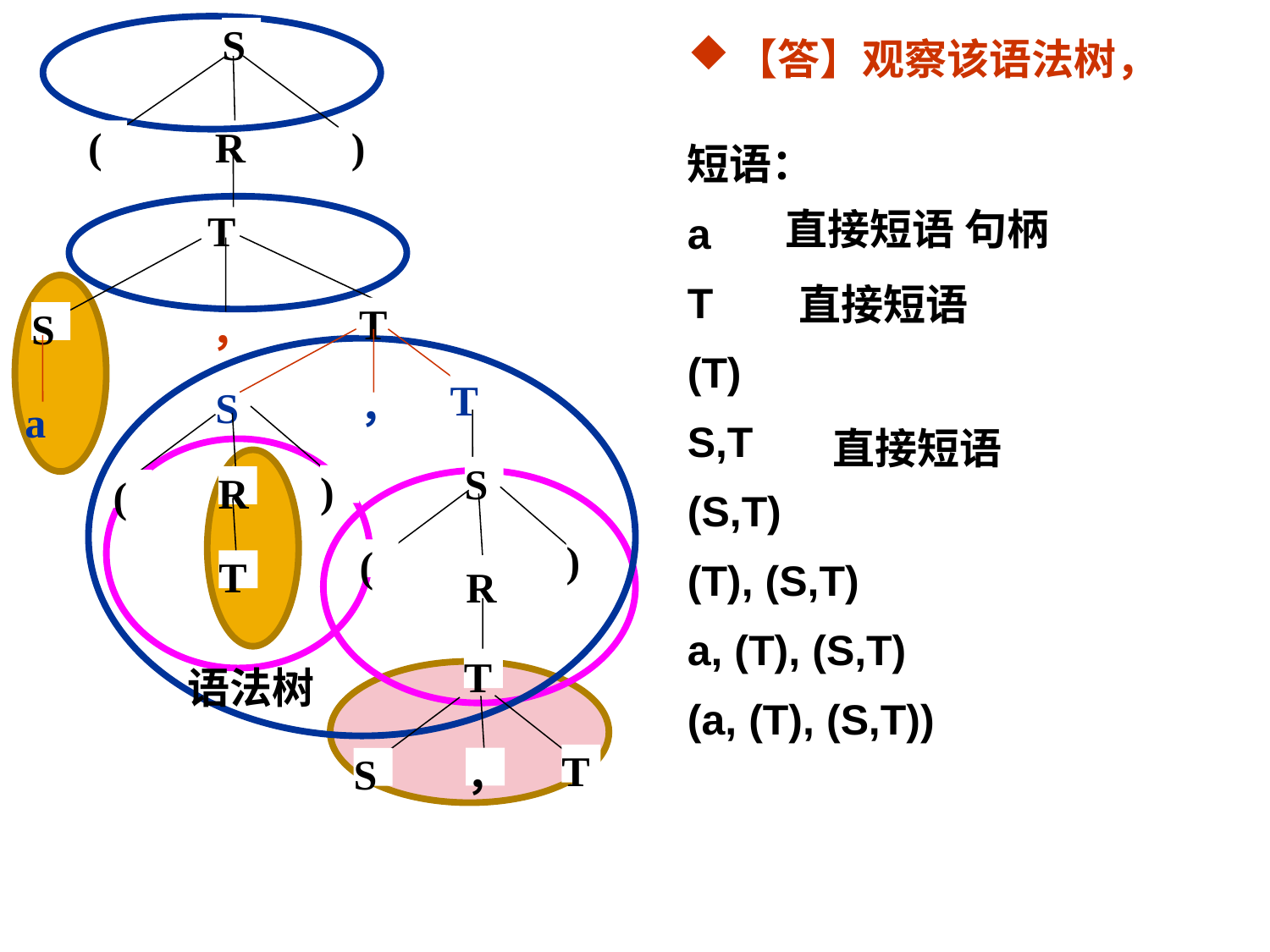

【答】观察该语法树，
S

(
R
)

T

T
S
，

T
，
S
a

S
)
R
(

)
(
T
R

T

T
，
S
语法树
短语：
a
T
(T)
S,T
(S,T)
(T), (S,T)
a, (T), (S,T)
(a, (T), (S,T))

直接短语 句柄
直接短语

直接短语